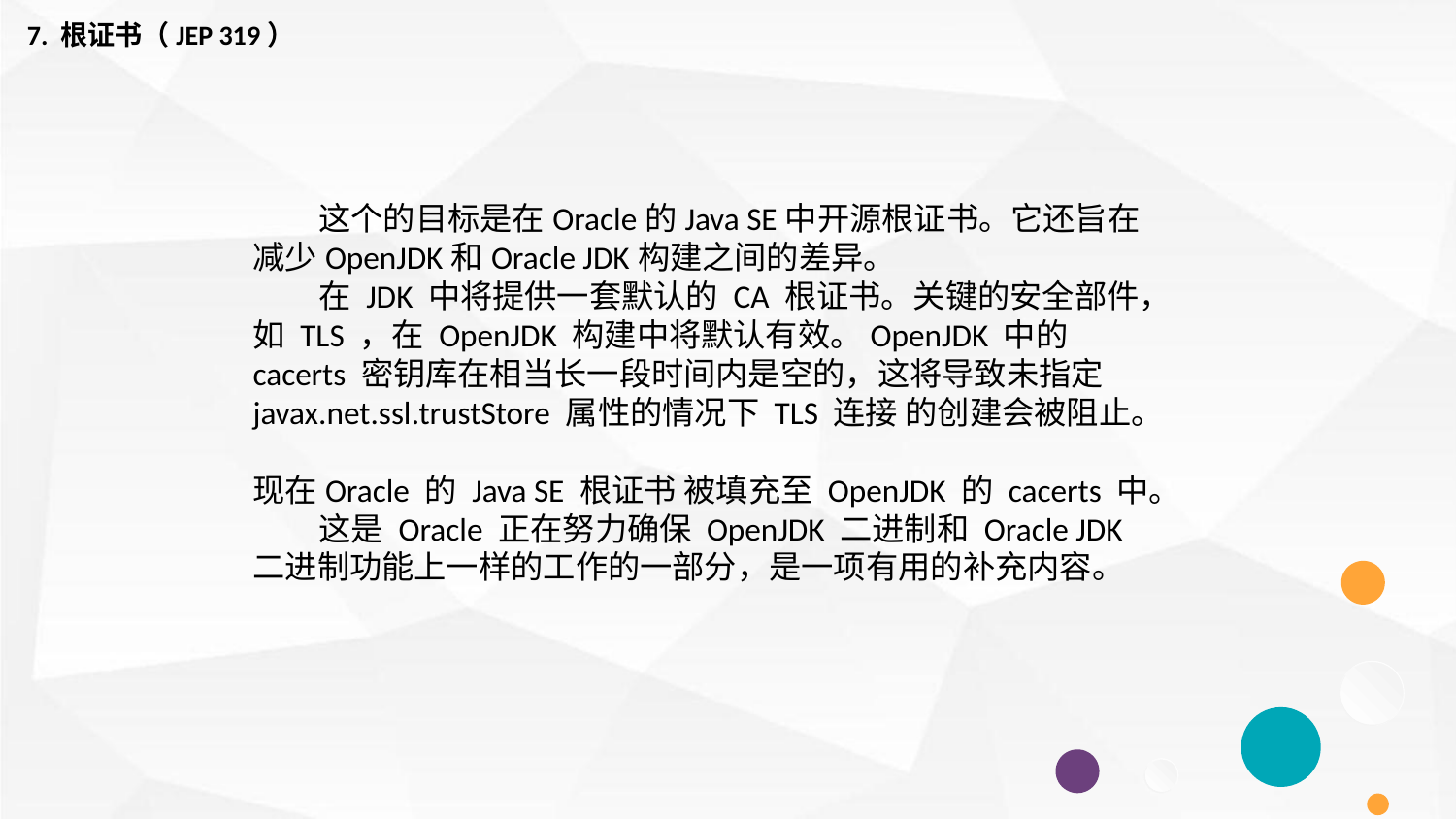

7. 根证书（JEP 319）
        这个的目标是在Oracle的Java SE中开源根证书。它还旨在减少OpenJDK和Oracle JDK构建之间的差异。
        在 JDK 中将提供一套默认的 CA 根证书。关键的安全部件，如 TLS ，在 OpenJDK 构建中将默认有效。OpenJDK 中的 cacerts 密钥库在相当长一段时间内是空的，这将导致未指定 javax.net.ssl.trustStore 属性的情况下 TLS 连接 的创建会被阻止。
现在Oracle 的 Java SE 根证书 被填充至 OpenJDK 的 cacerts 中。
        这是 Oracle 正在努力确保 OpenJDK 二进制和 Oracle JDK 二进制功能上一样的工作的一部分，是一项有用的补充内容。